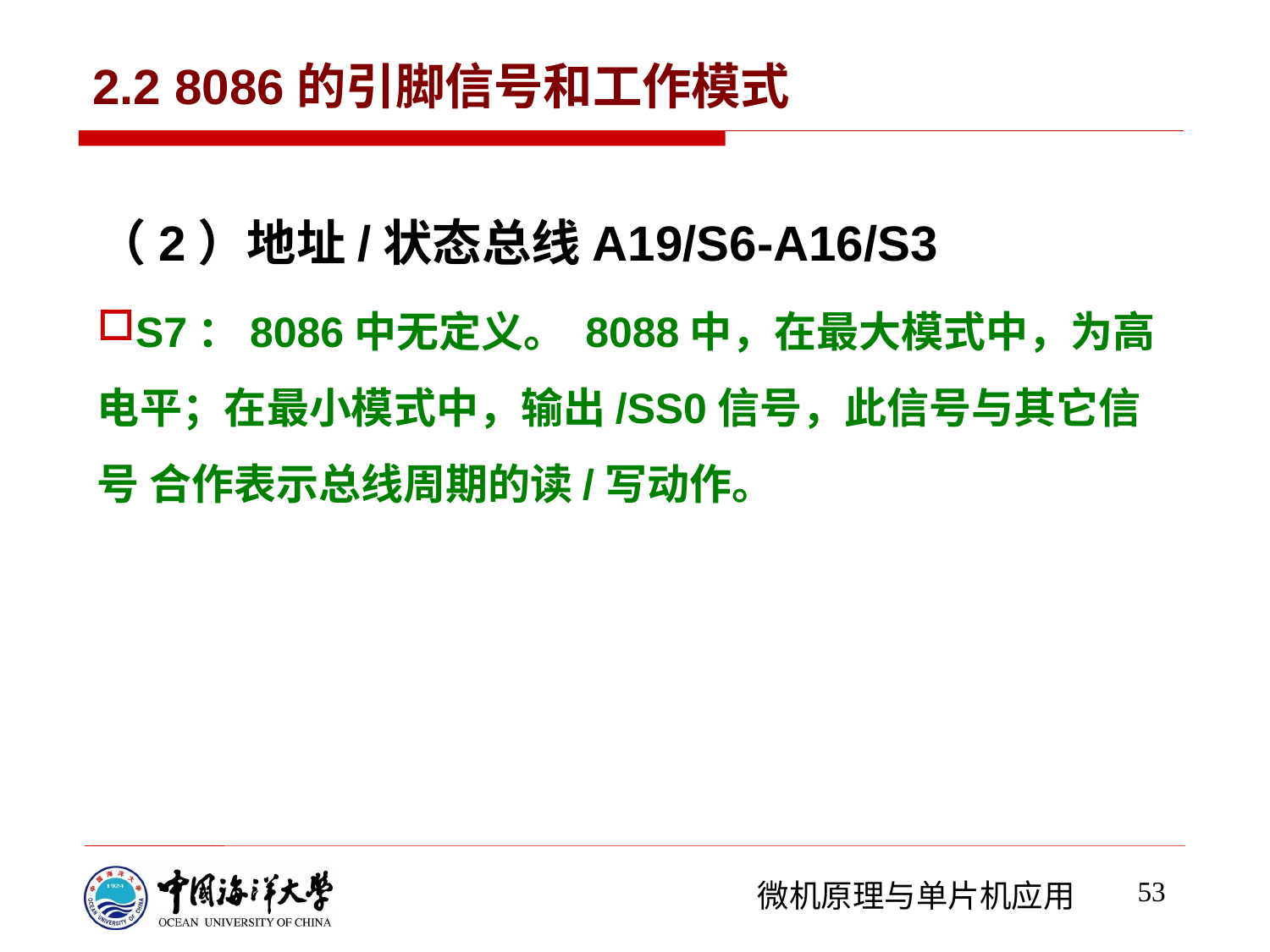

# 2.2 8086的引脚信号和工作模式
（2）地址/状态总线A19/S6-A16/S3
S7：8086中无定义。 8088中，在最大模式中，为高电平；在最小模式中，输出/SS0信号，此信号与其它信号 合作表示总线周期的读/写动作。

53